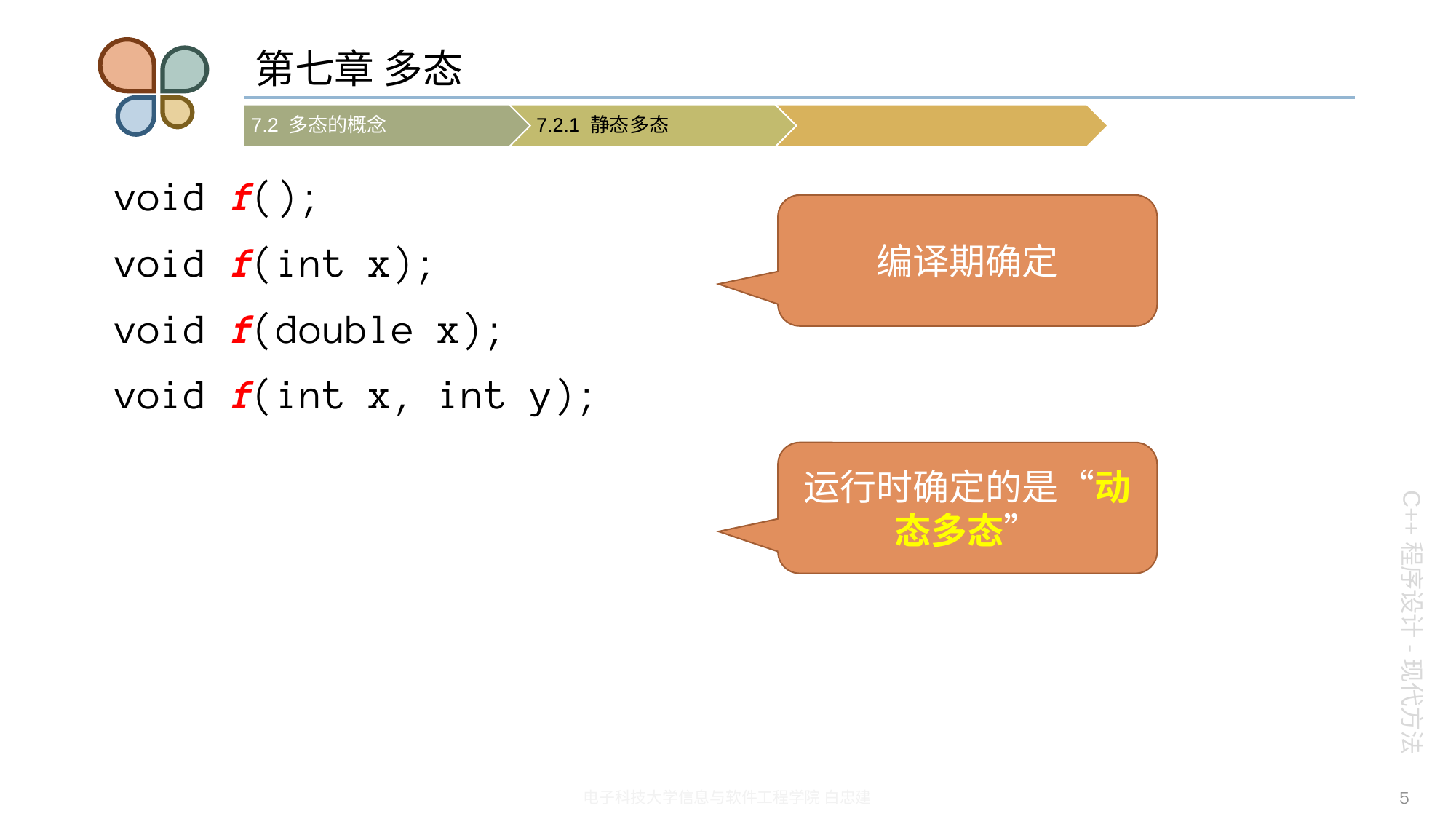

# 第七章 多态
7.2 多态的概念
7.2.1 静态多态

void f();
void f(int x);
void f(double x);
void f(int x, int y);
编译期确定
运行时确定的是“动态多态”
5